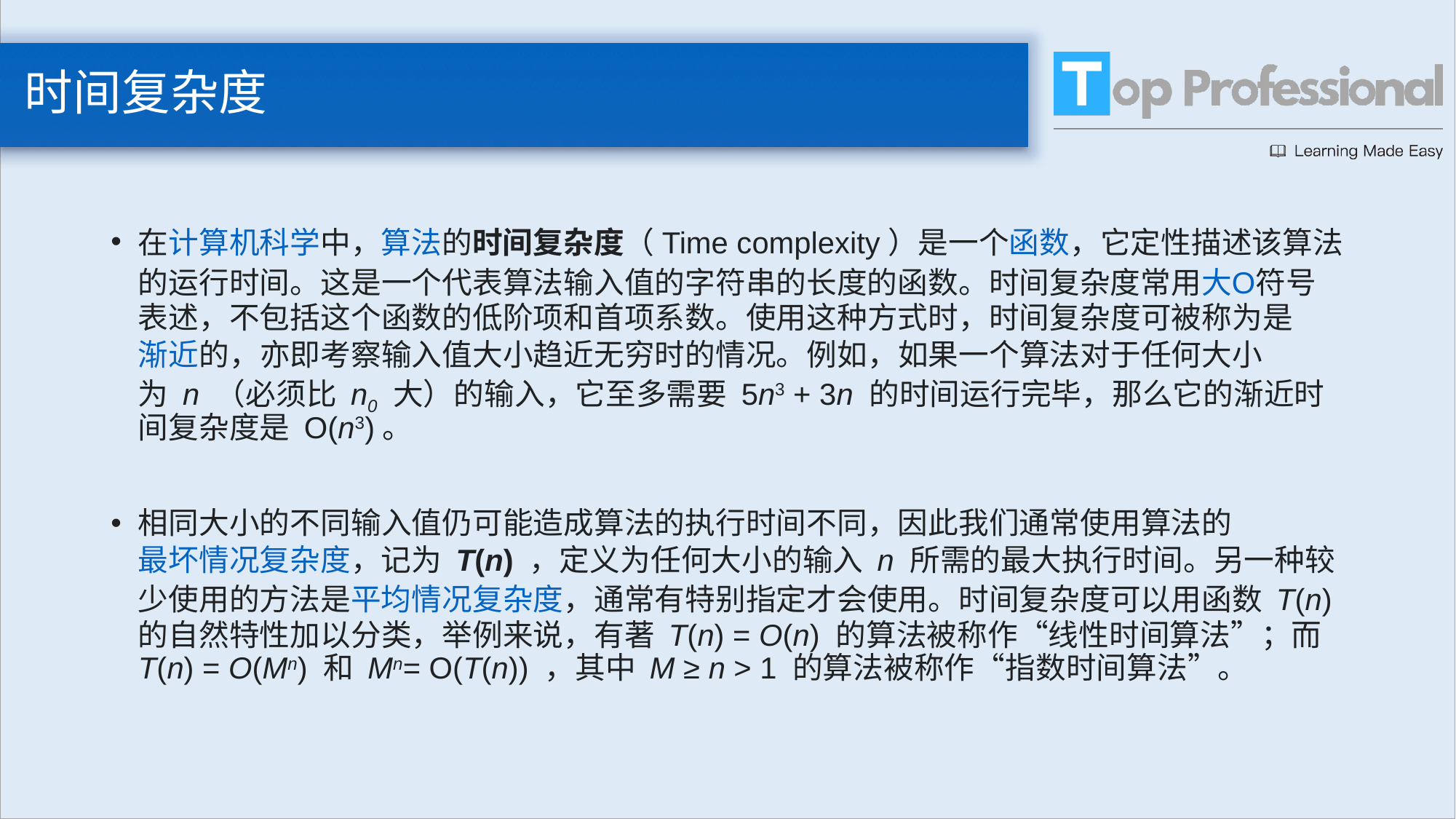

# 时间复杂度
在计算机科学中，算法的时间复杂度（Time complexity）是一个函数，它定性描述该算法的运行时间。这是一个代表算法输入值的字符串的长度的函数。时间复杂度常用大O符号表述，不包括这个函数的低阶项和首项系数。使用这种方式时，时间复杂度可被称为是渐近的，亦即考察输入值大小趋近无穷时的情况。例如，如果一个算法对于任何大小为 n （必须比 n0 大）的输入，它至多需要 5n3 + 3n 的时间运行完毕，那么它的渐近时间复杂度是 O(n3)。

相同大小的不同输入值仍可能造成算法的执行时间不同，因此我们通常使用算法的最坏情况复杂度，记为 T(n) ，定义为任何大小的输入 n 所需的最大执行时间。另一种较少使用的方法是平均情况复杂度，通常有特别指定才会使用。时间复杂度可以用函数 T(n) 的自然特性加以分类，举例来说，有著 T(n) = O(n) 的算法被称作“线性时间算法”；而 T(n) = O(Mn) 和 Mn= O(T(n)) ，其中 M ≥ n > 1 的算法被称作“指数时间算法”。